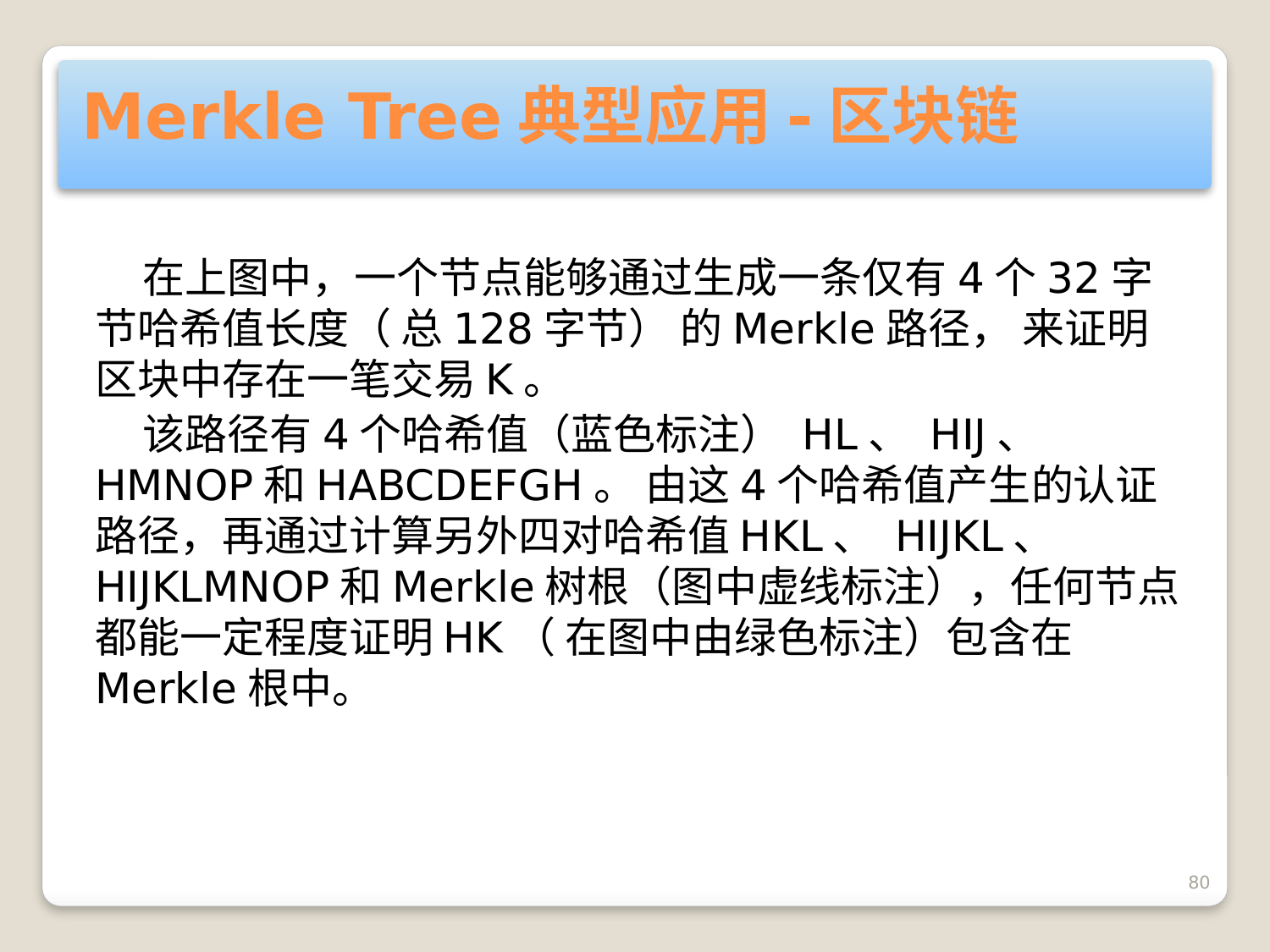

# Merkle Tree典型应用-区块链
    在上图中，一个节点能够通过生成一条仅有4个32字节哈希值长度（ 总128字节） 的Merkle路径， 来证明区块中存在一笔交易K。
    该路径有4个哈希值（蓝色标注） HL、 HIJ、 HMNOP和HABCDEFGH。 由这4个哈希值产生的认证路径，再通过计算另外四对哈希值HKL、 HIJKL、 HIJKLMNOP和Merkle树根（图中虚线标注），任何节点都能一定程度证明HK（ 在图中由绿色标注）包含在Merkle根中。
80